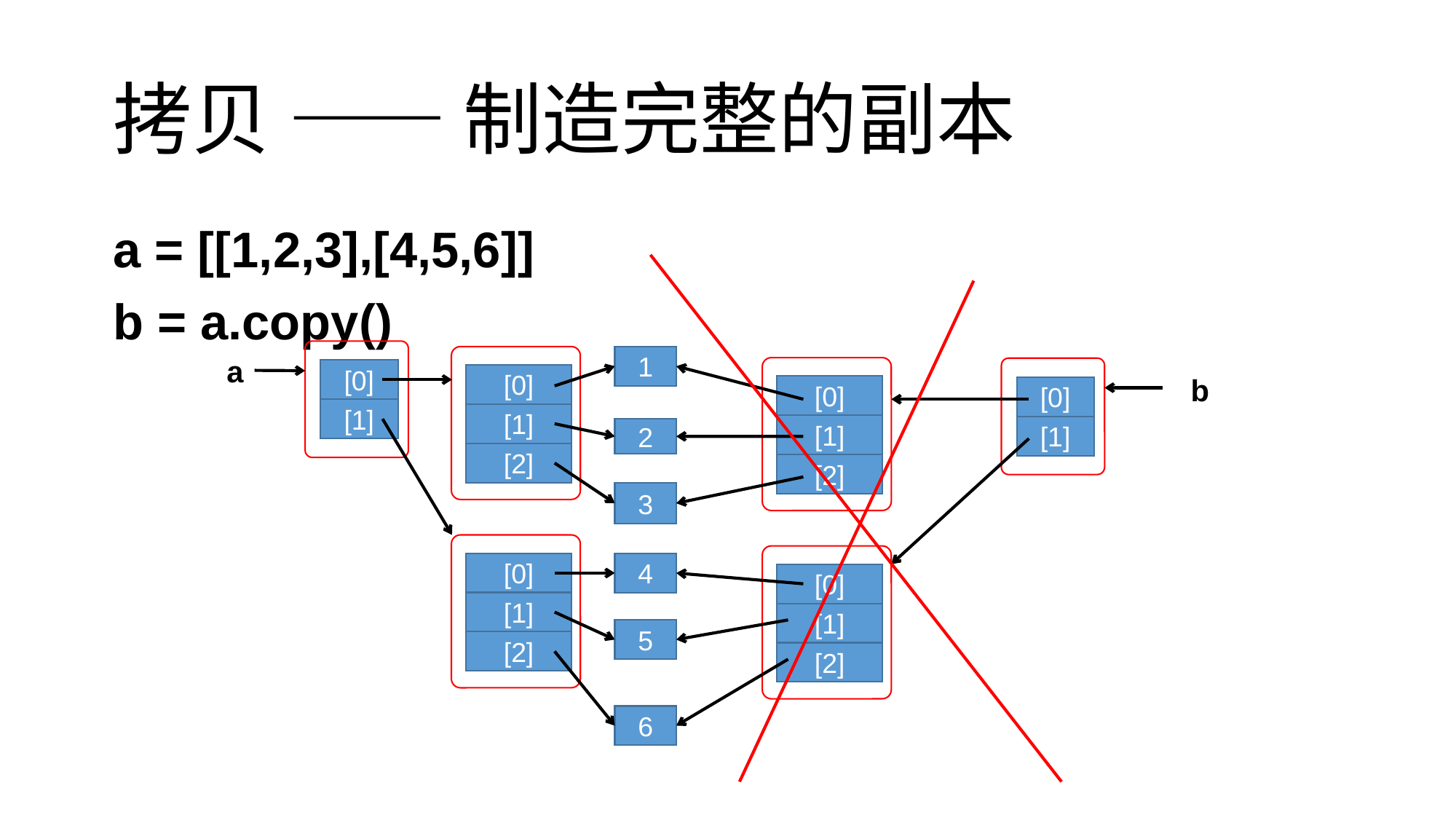

# 拷贝 —— 制造完整的副本
a = [[1,2,3],[4,5,6]]
b = a.copy()

1
a
[0]
[0]
[1]
[1]
2
[2]
3

[0]
4
[1]
5
[2]
6

b
[0]
[0]
[1]
[1]
[2]

[0]
[1]
[2]
21